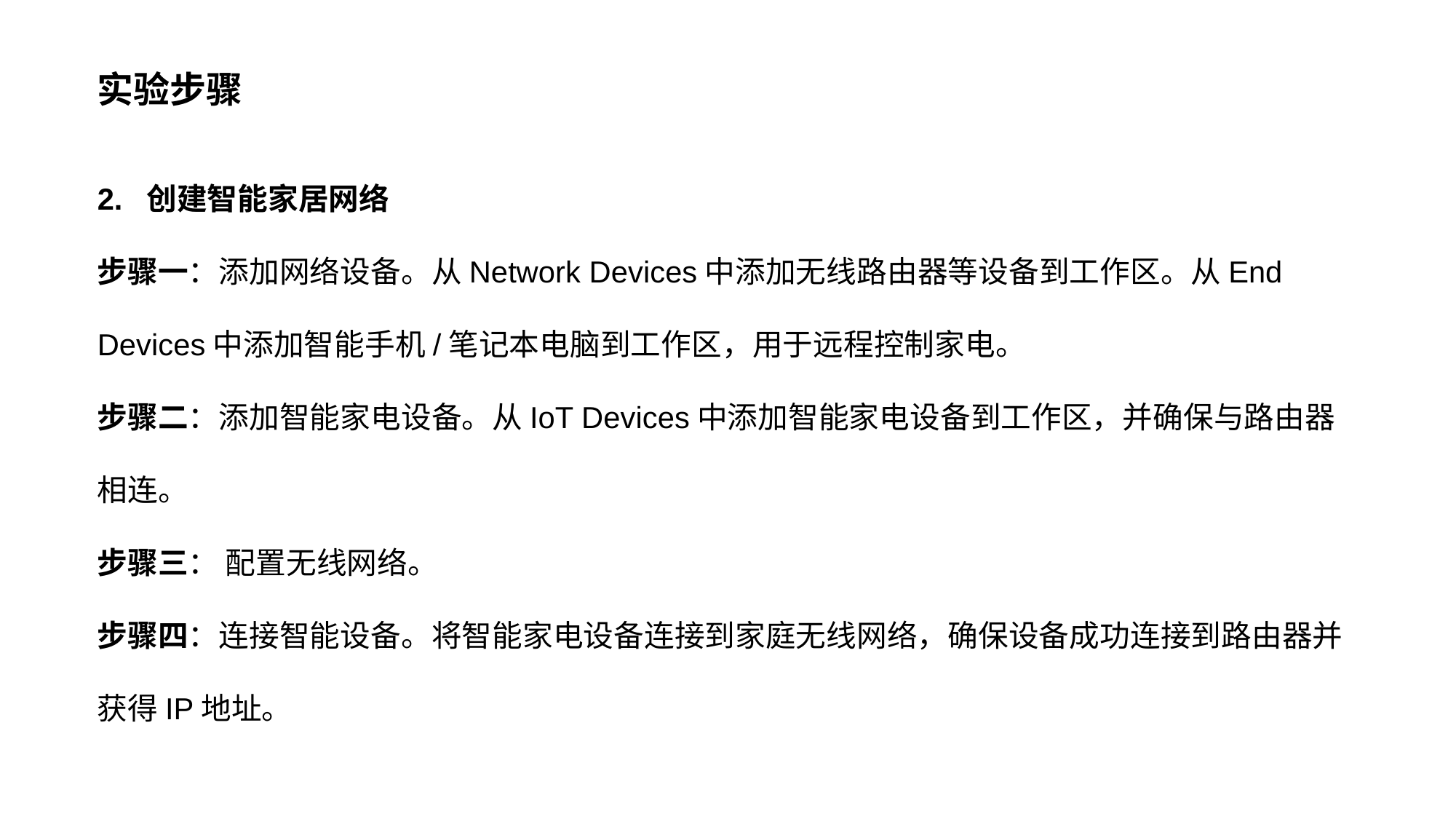

实验步骤

2.  创建智能家居网络
步骤⼀：添加⽹络设备。从Network Devices中添加⽆线路由器等设备到⼯作区。从End Devices中添加智能⼿机/笔记本电脑到⼯作区，⽤于远程控制家电。
步骤⼆：添加智能家电设备。从IoT Devices中添加智能家电设备到⼯作区，并确保与路由器相连。
步骤三： 配置⽆线⽹络。
步骤四：连接智能设备。将智能家电设备连接到家庭无线⽹络，确保设备成功连接到路由器并获得IP地址。